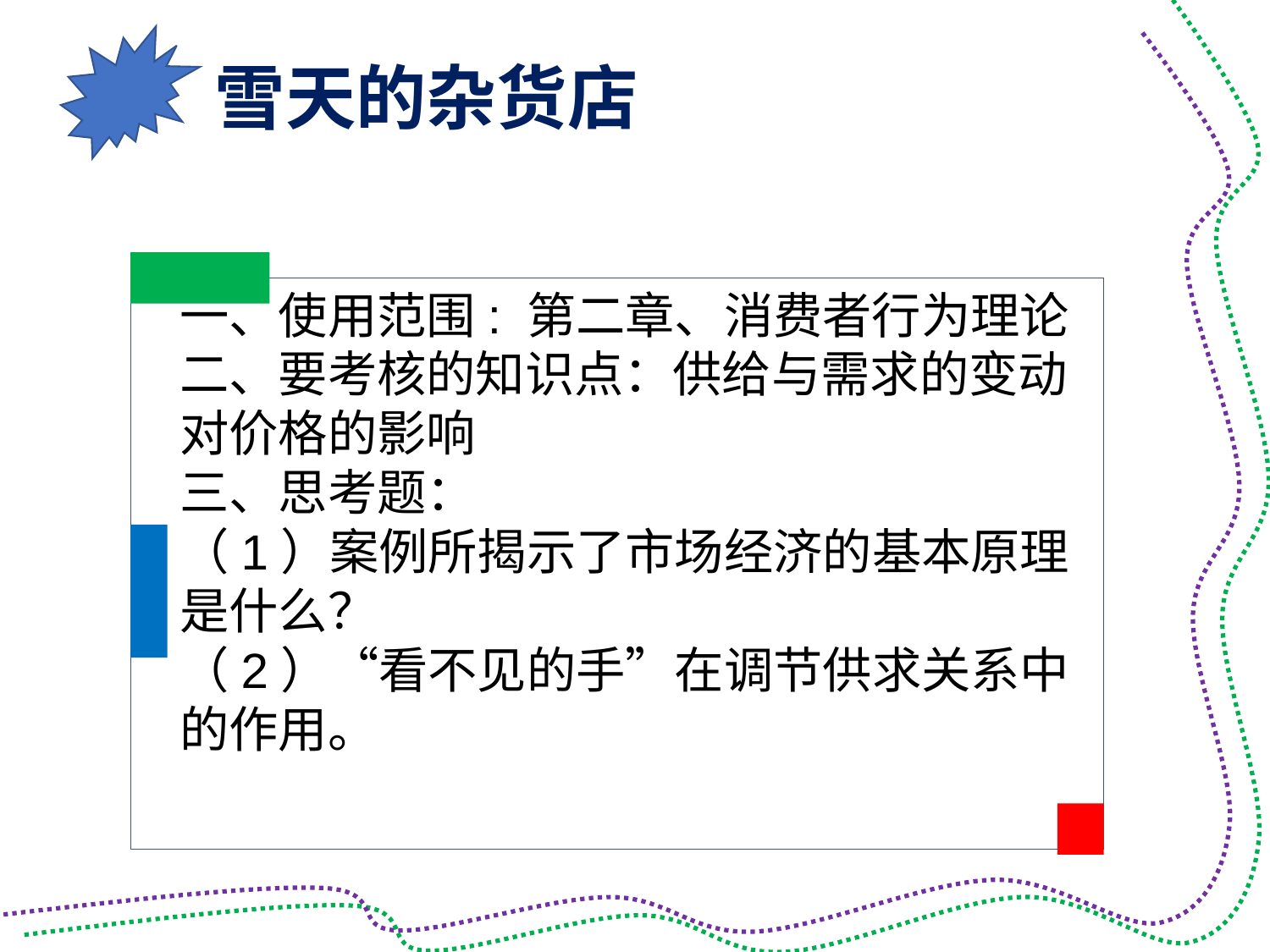

标题内容概述
雪天的杂货店

一、使用范围: 第二章、消费者行为理论
二、要考核的知识点：供给与需求的变动对价格的影响
三、思考题：
（1）案例所揭示了市场经济的基本原理是什么？
（2）“看不见的手”在调节供求关系中的作用。